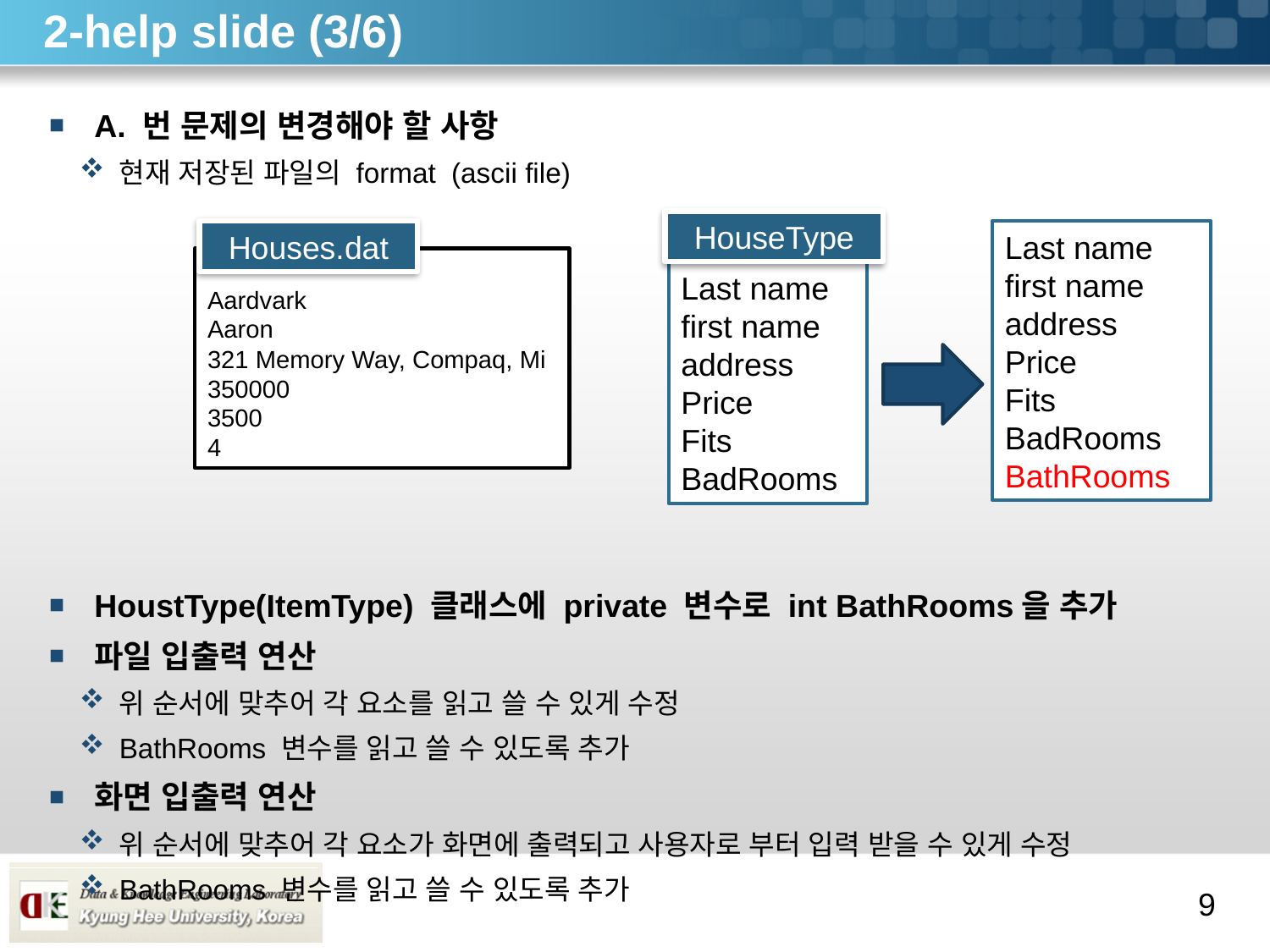

# 2-help slide (3/6)
A. 번 문제의 변경해야 할 사항
현재 저장된 파일의 format  (ascii file)

HoustType(ItemType) 클래스에 private 변수로 int BathRooms을 추가
파일 입출력 연산
위 순서에 맞추어 각 요소를 읽고 쓸 수 있게 수정
BathRooms 변수를 읽고 쓸 수 있도록 추가
화면 입출력 연산
위 순서에 맞추어 각 요소가 화면에 출력되고 사용자로 부터 입력 받을 수 있게 수정
BathRooms 변수를 읽고 쓸 수 있도록 추가

HouseType
Houses.dat
Last name
first name
address
Price
Fits
BadRooms
BathRooms

Aardvark
Aaron
321 Memory Way, Compaq, Mi
350000
3500
4
Last name
first name
address
Price
Fits
BadRooms